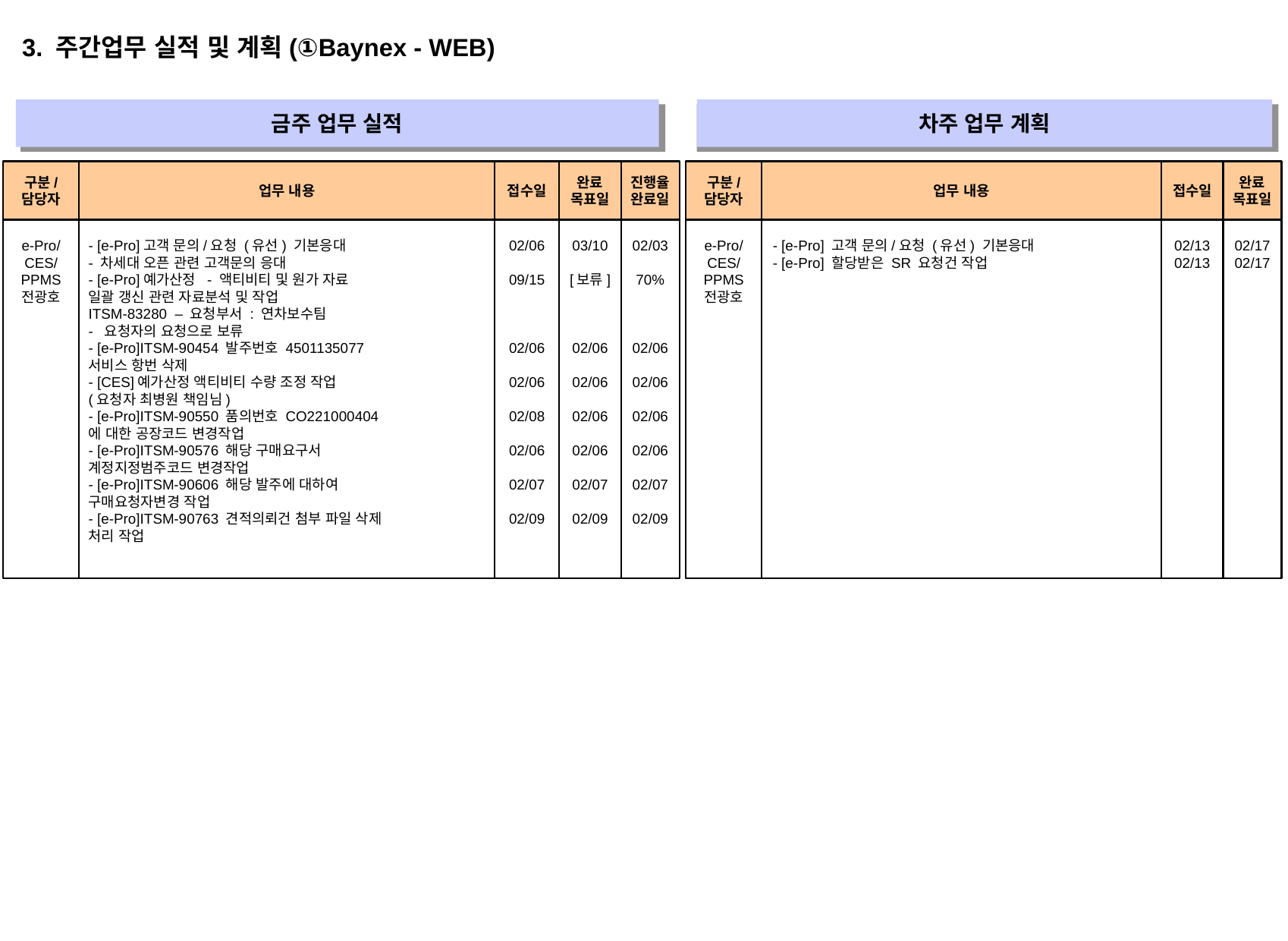

3. 주간업무 실적 및 계획(①Baynex - WEB)
금주 업무 실적
차주 업무 계획
" "
" "
구분/
담당자
업무 내용
접수일
완료
목표일
진행율
완료일
구분/
담당자
업무 내용
접수일
완료
목표일
e-Pro/
CES/
PPMS
전광호

- [e-Pro]고객 문의/요청 (유선) 기본응대
- 차세대 오픈 관련 고객문의 응대
- [e-Pro]예가산정  - 액티비티 및 원가 자료
일괄 갱신 관련 자료분석 및 작업
ITSM-83280  – 요청부서 : 연차보수팀
-  요청자의 요청으로 보류
- [e-Pro]ITSM-90454 발주번호 4501135077
서비스 항번 삭제
- [CES]예가산정 액티비티 수량 조정 작업
(요청자 최병원 책임님)
- [e-Pro]ITSM-90550 품의번호 CO221000404
에 대한 공장코드 변경작업
- [e-Pro]ITSM-90576 해당 구매요구서
계정지정범주코드 변경작업
- [e-Pro]ITSM-90606 해당 발주에 대하여
구매요청자변경 작업
- [e-Pro]ITSM-90763 견적의뢰건 첨부 파일 삭제
처리 작업
02/06
09/15
02/06
02/06
02/08
02/06
02/07
02/09
03/10
[보류]
02/06
02/06
02/06
02/06
02/07
02/09
02/03
70%
02/06
02/06
02/06
02/06
02/07
02/09
e-Pro/
CES/
PPMS
전광호

- [e-Pro] 고객 문의/요청 (유선) 기본응대
- [e-Pro] 할당받은 SR 요청건 작업
02/13
02/13
02/17
02/17